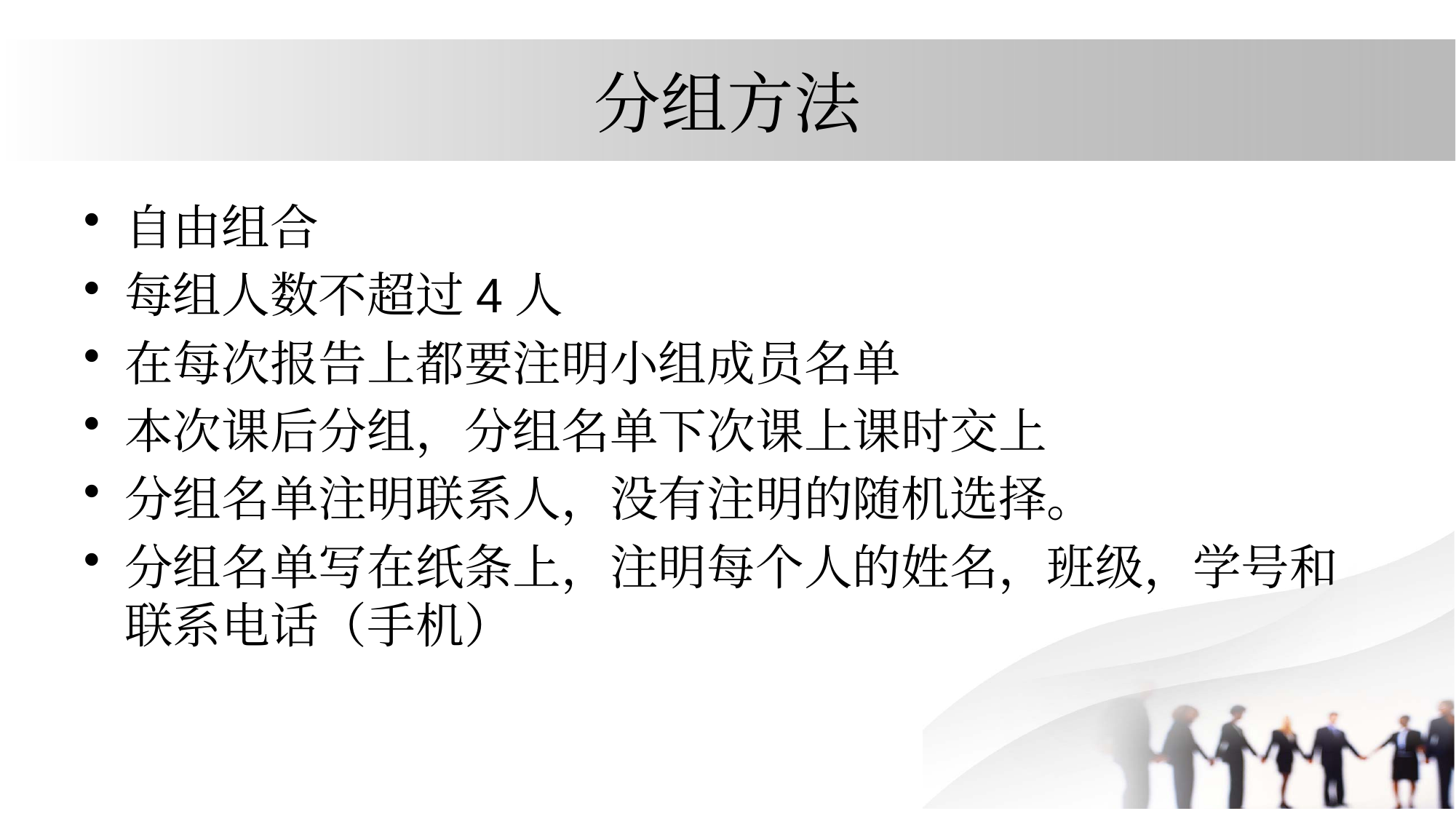

# 分组方法
自由组合
每组人数不超过4人
在每次报告上都要注明小组成员名单
本次课后分组，分组名单下次课上课时交上
分组名单注明联系人，没有注明的随机选择。
分组名单写在纸条上，注明每个人的姓名，班级，学号和联系电话（手机）